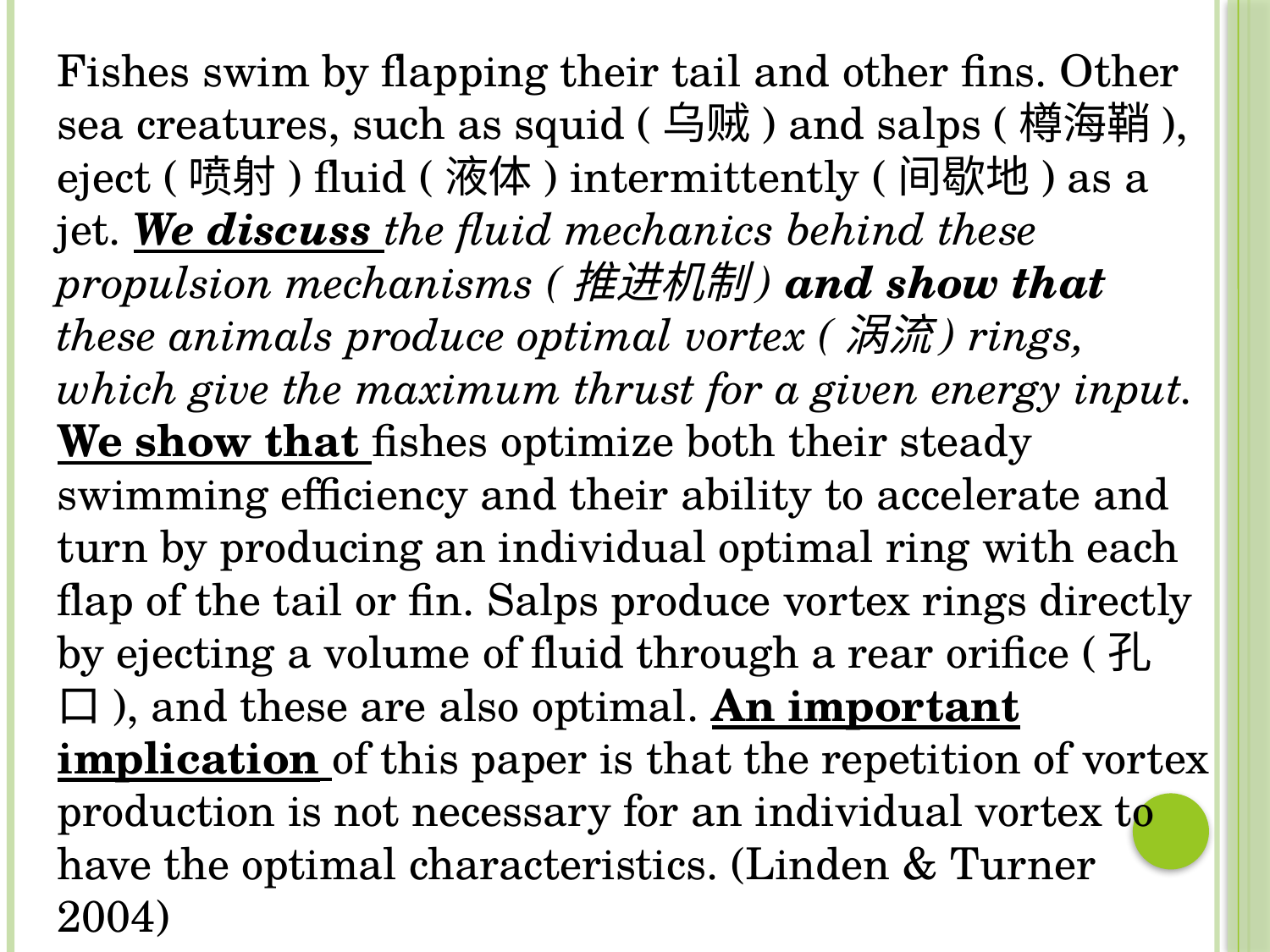

Fishes swim by flapping their tail and other fins. Other sea creatures, such as squid (乌贼) and salps (樽海鞘), eject (喷射) fluid (液体) intermittently (间歇地) as a jet. We discuss the fluid mechanics behind these propulsion mechanisms (推进机制) and show that these animals produce optimal vortex (涡流) rings, which give the maximum thrust for a given energy input. We show that fishes optimize both their steady swimming efficiency and their ability to accelerate and turn by producing an individual optimal ring with each flap of the tail or fin. Salps produce vortex rings directly by ejecting a volume of fluid through a rear orifice (孔口), and these are also optimal. An important implication of this paper is that the repetition of vortex production is not necessary for an individual vortex to have the optimal characteristics. (Linden & Turner 2004)